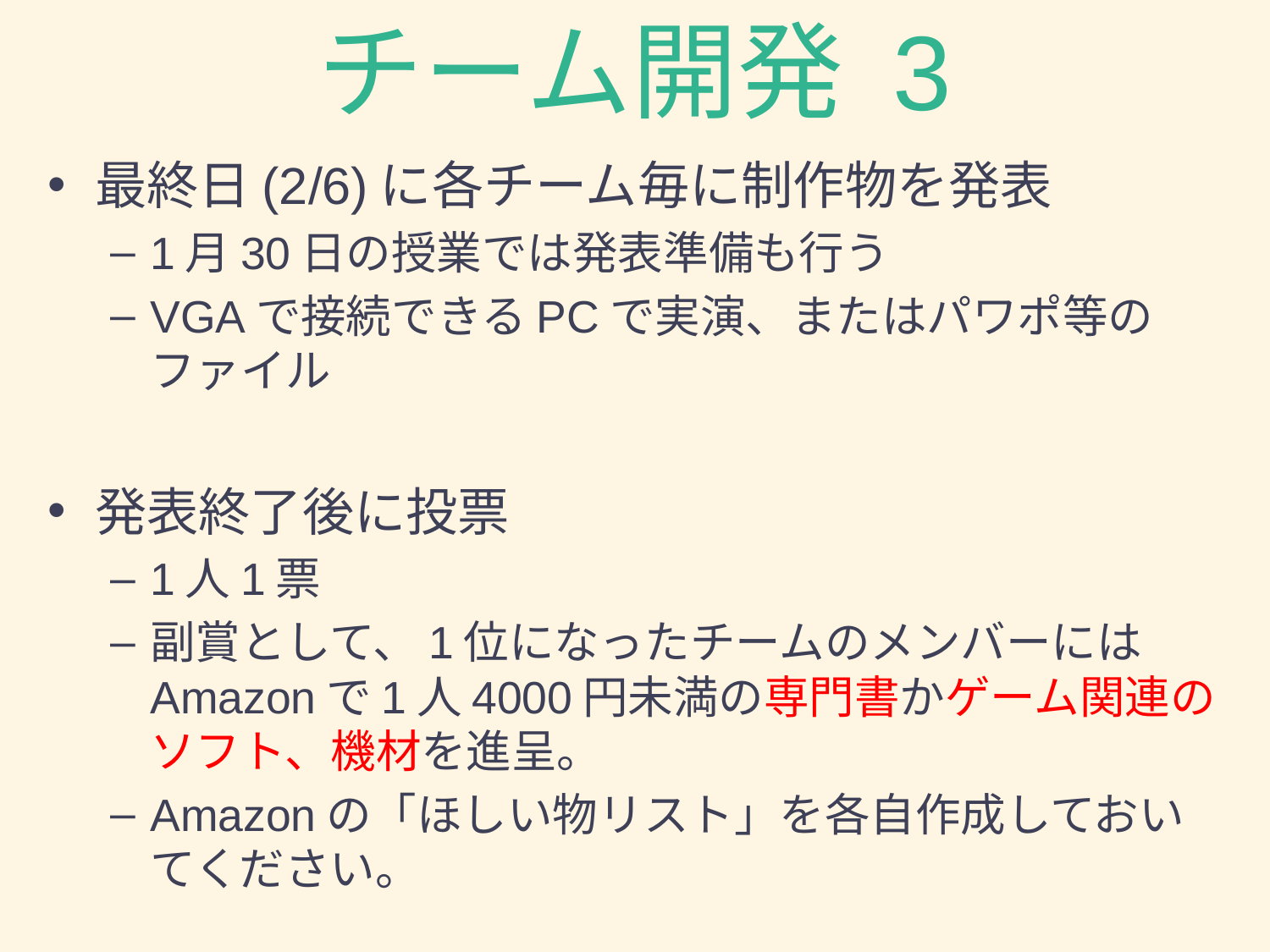

# チーム開発 3
最終日(2/6)に各チーム毎に制作物を発表
1月30日の授業では発表準備も行う
VGAで接続できるPCで実演、またはパワポ等のファイル

発表終了後に投票
1人1票
副賞として、1位になったチームのメンバーにはAmazonで1人4000円未満の専門書かゲーム関連のソフト、機材を進呈。
Amazonの「ほしい物リスト」を各自作成しておいてください。